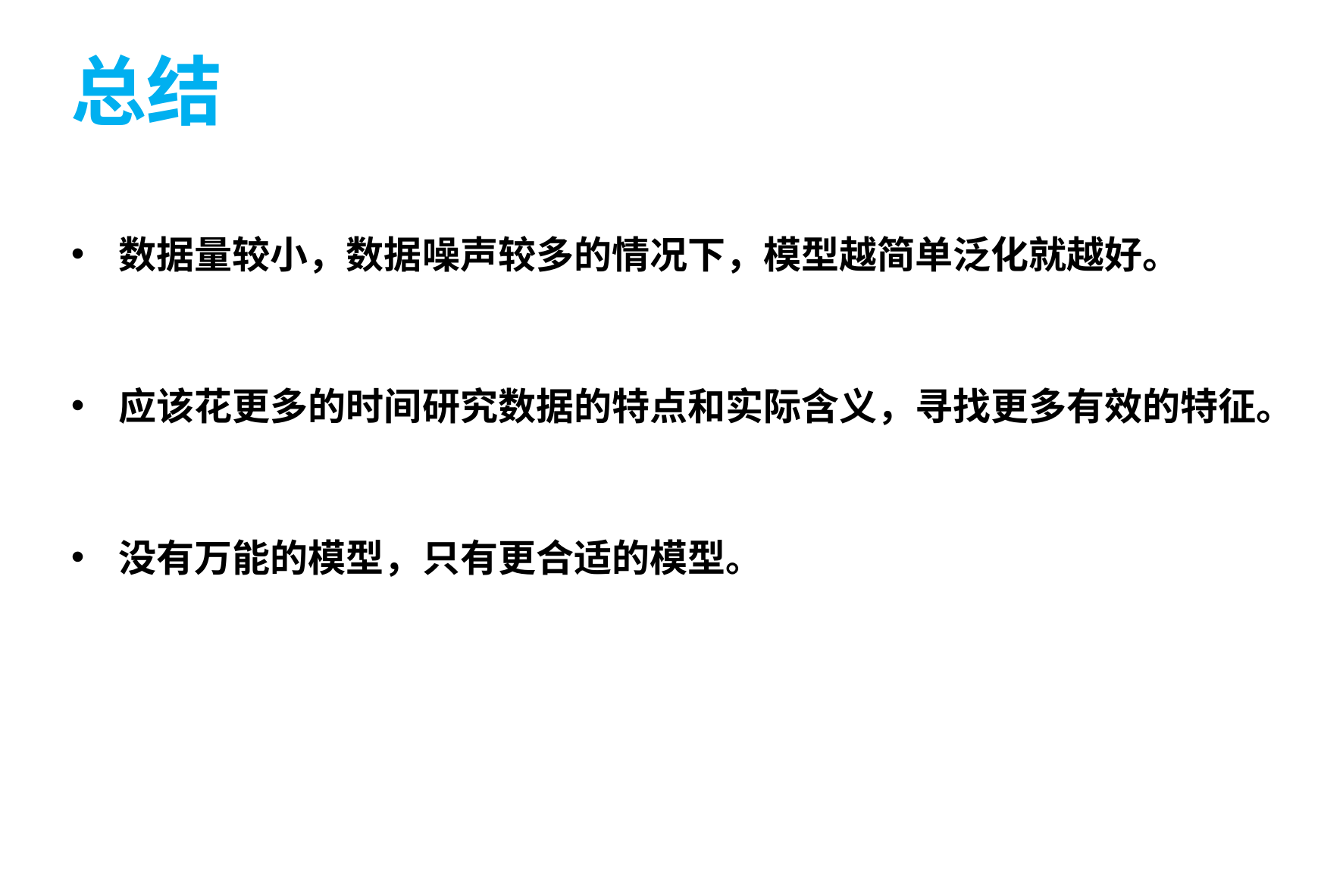

# 总结
数据量较小，数据噪声较多的情况下，模型越简单泛化就越好。

应该花更多的时间研究数据的特点和实际含义，寻找更多有效的特征。

没有万能的模型，只有更合适的模型。